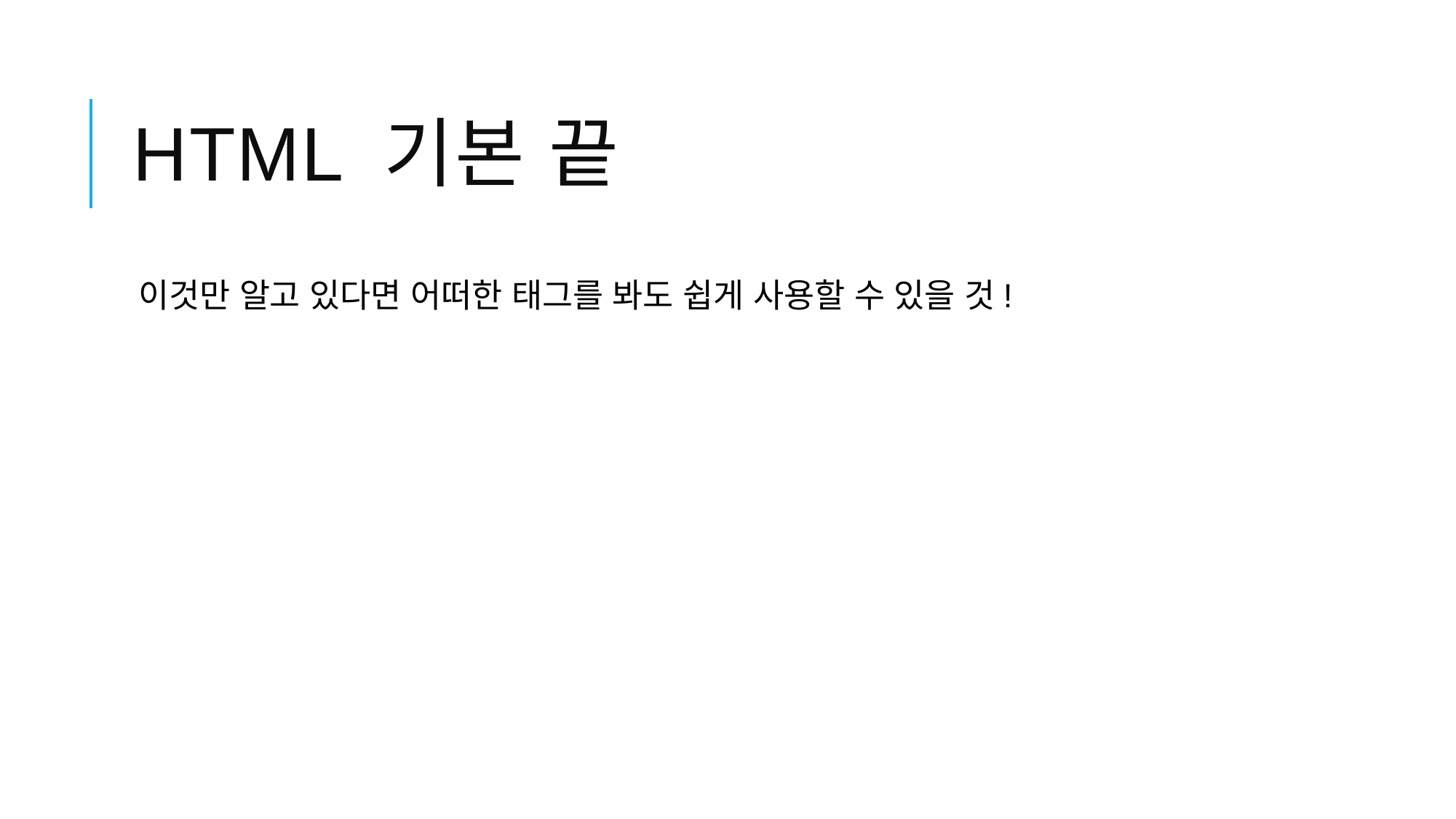

# HTML 기본 끝
이것만 알고 있다면 어떠한 태그를 봐도 쉽게 사용할 수 있을 것!